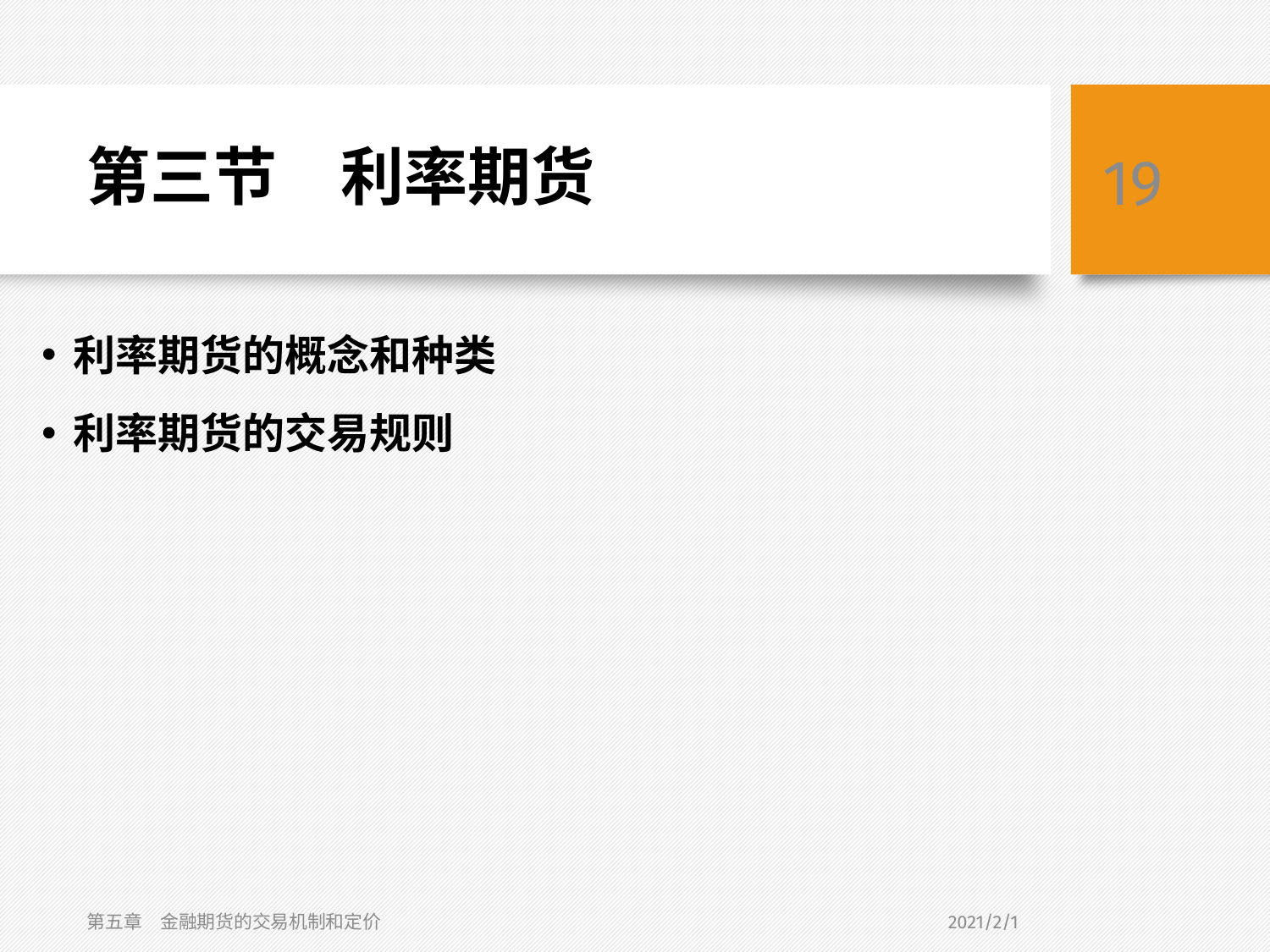

# 第三节　利率期货
19
利率期货的概念和种类
利率期货的交易规则
2021/2/1
第五章　金融期货的交易机制和定价